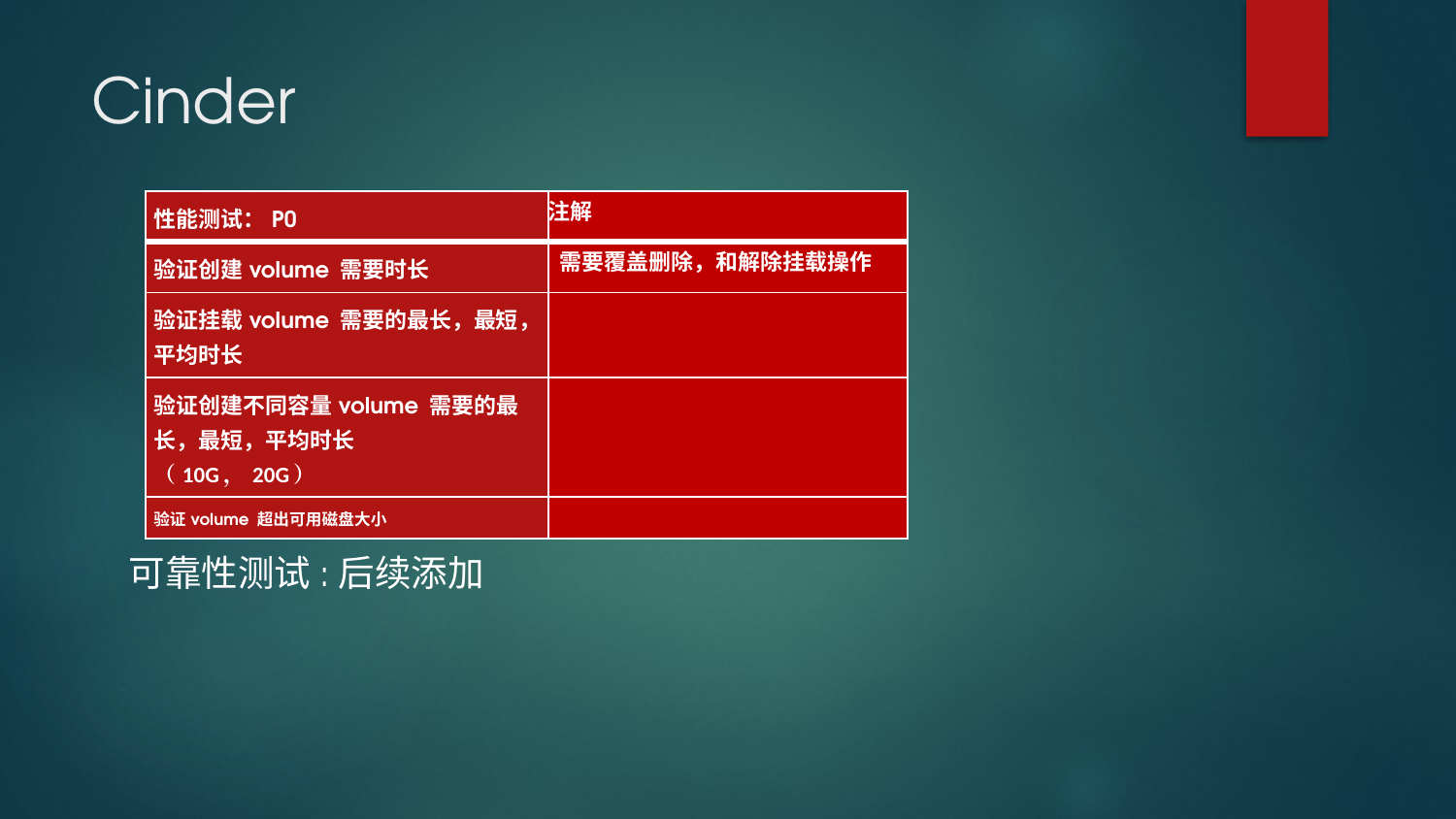

# Cinder
| 性能测试：P0 | 注解 |
| --- | --- |
| 验证创建volume 需要时长 | 需要覆盖删除，和解除挂载操作 |
| 验证挂载volume 需要的最长，最短，平均时长 |  |
| 验证创建不同容量volume 需要的最长，最短，平均时长 （10G，20G） |  |
| 验证volume 超出可用磁盘大小 |  |
可靠性测试:后续添加